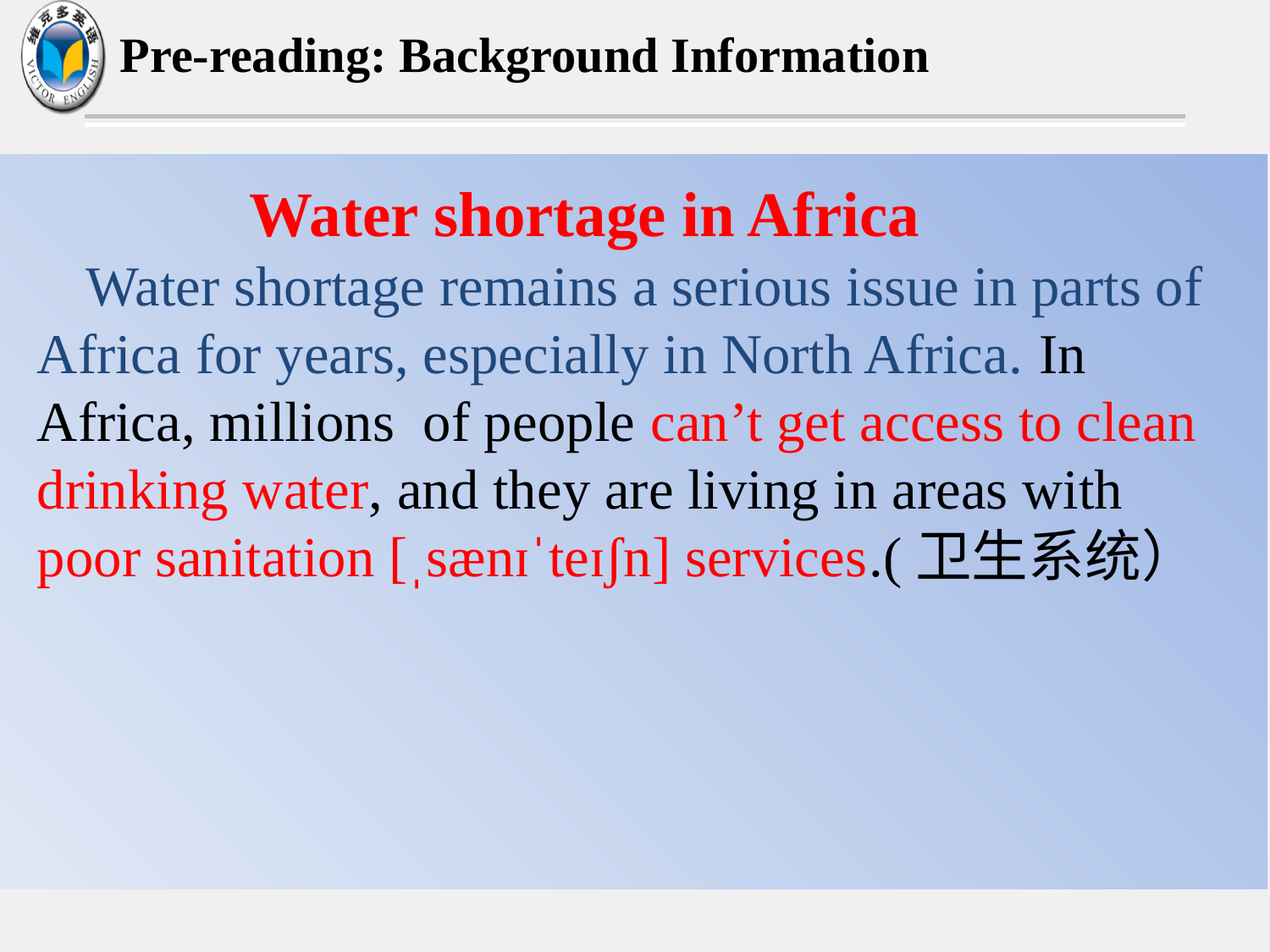

Pre-reading: Background Information

Water shortage in Africa
    Water shortage remains a serious issue in parts of Africa for years, especially in North Africa. In Africa, millions  of people can’t get access to clean drinking water, and they are living in areas with poor sanitation [ˌsænɪˈteɪʃn] services.(卫生系统）